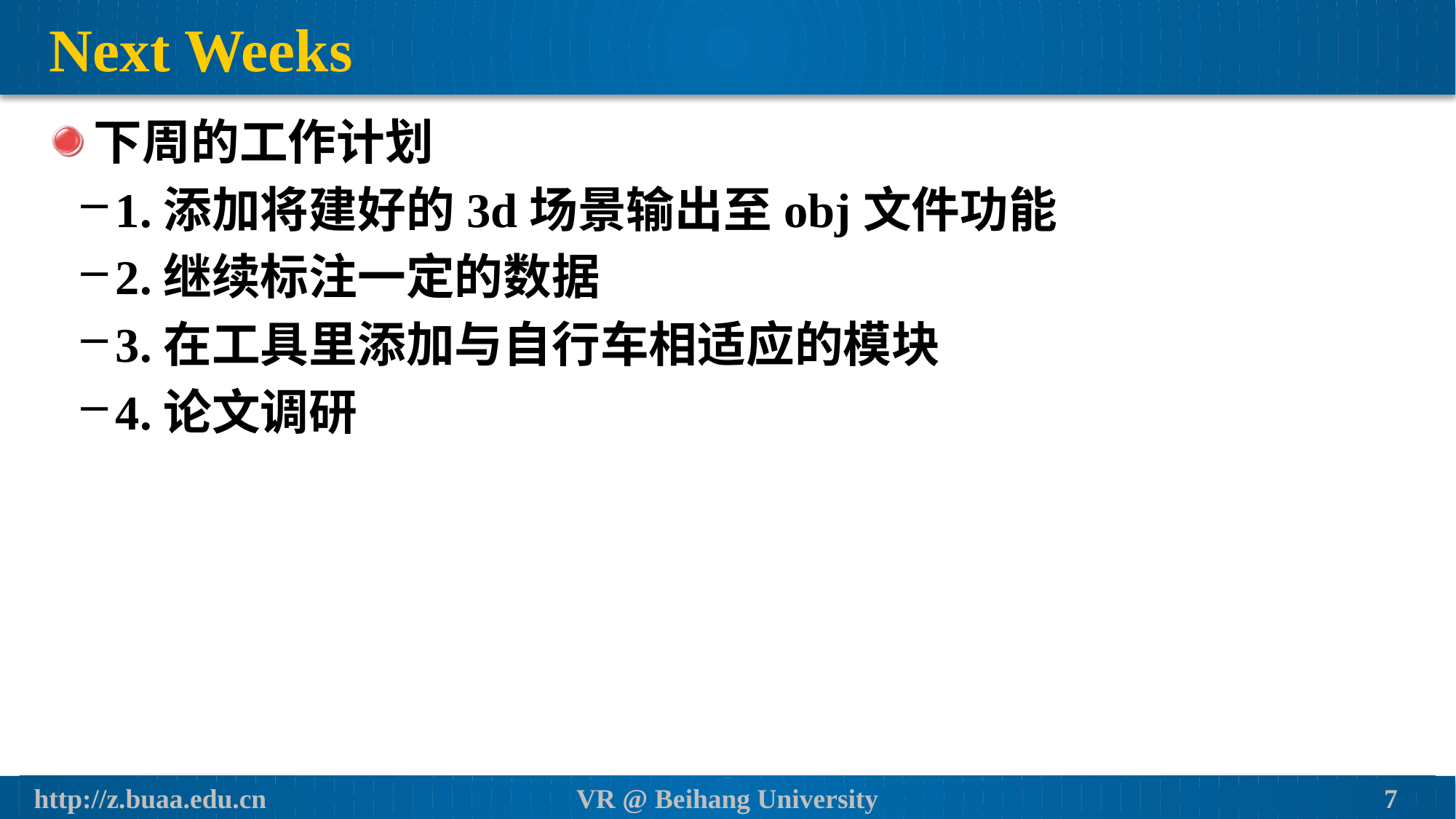

# Next Weeks
下周的工作计划
1.添加将建好的3d场景输出至obj文件功能
2.继续标注一定的数据
3.在工具里添加与自行车相适应的模块
4.论文调研